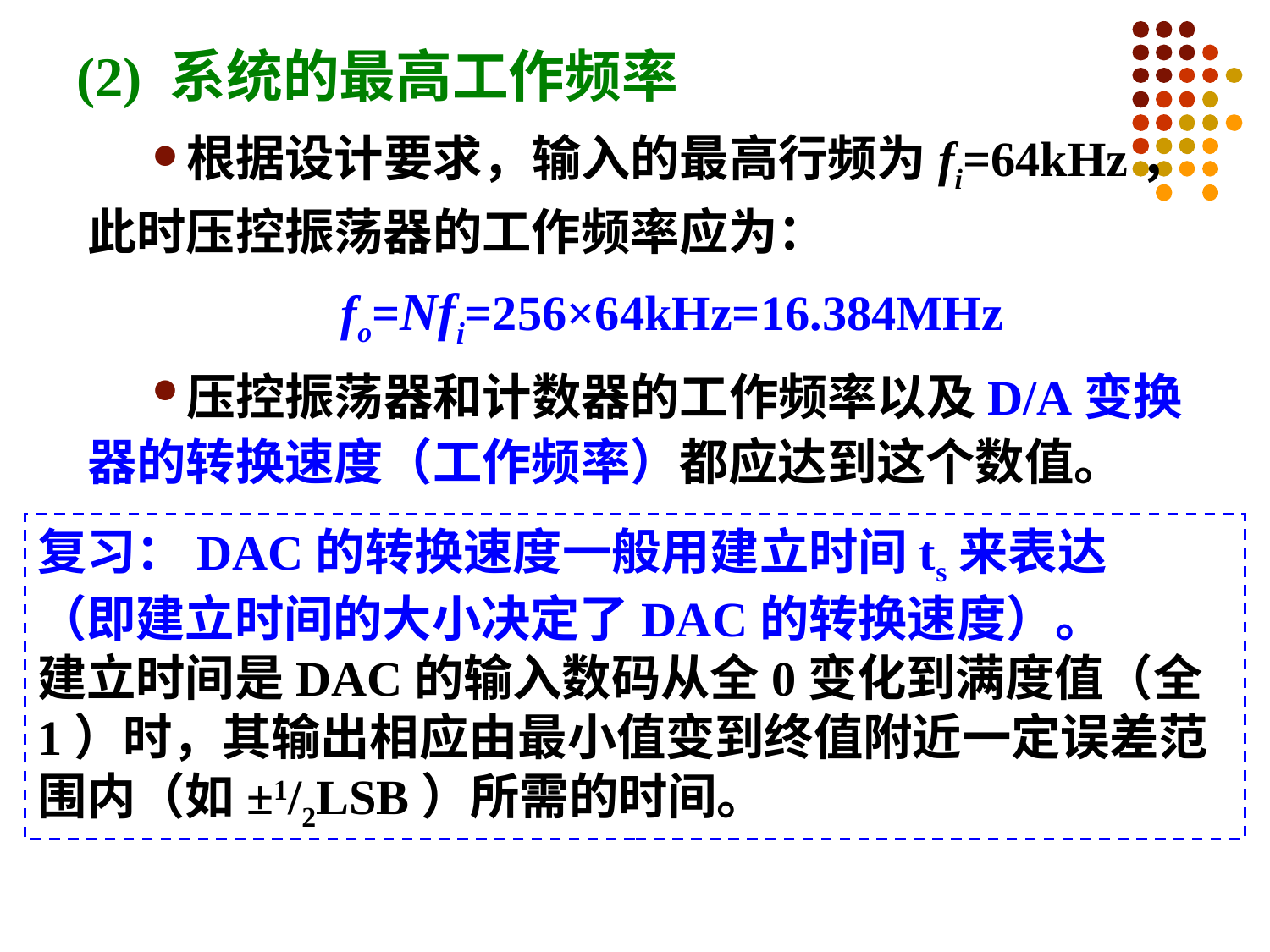

# (2) 系统的最高工作频率
根据设计要求，输入的最高行频为fi=64kHz，
此时压控振荡器的工作频率应为：
fo=Nfi=256×64kHz=16.384MHz
压控振荡器和计数器的工作频率以及D/A变换器的转换速度（工作频率）都应达到这个数值。
复习：DAC的转换速度一般用建立时间ts来表达
（即建立时间的大小决定了DAC的转换速度）。
建立时间是DAC的输入数码从全0变化到满度值（全1）时，其输出相应由最小值变到终值附近一定误差范围内（如±1/2LSB）所需的时间。